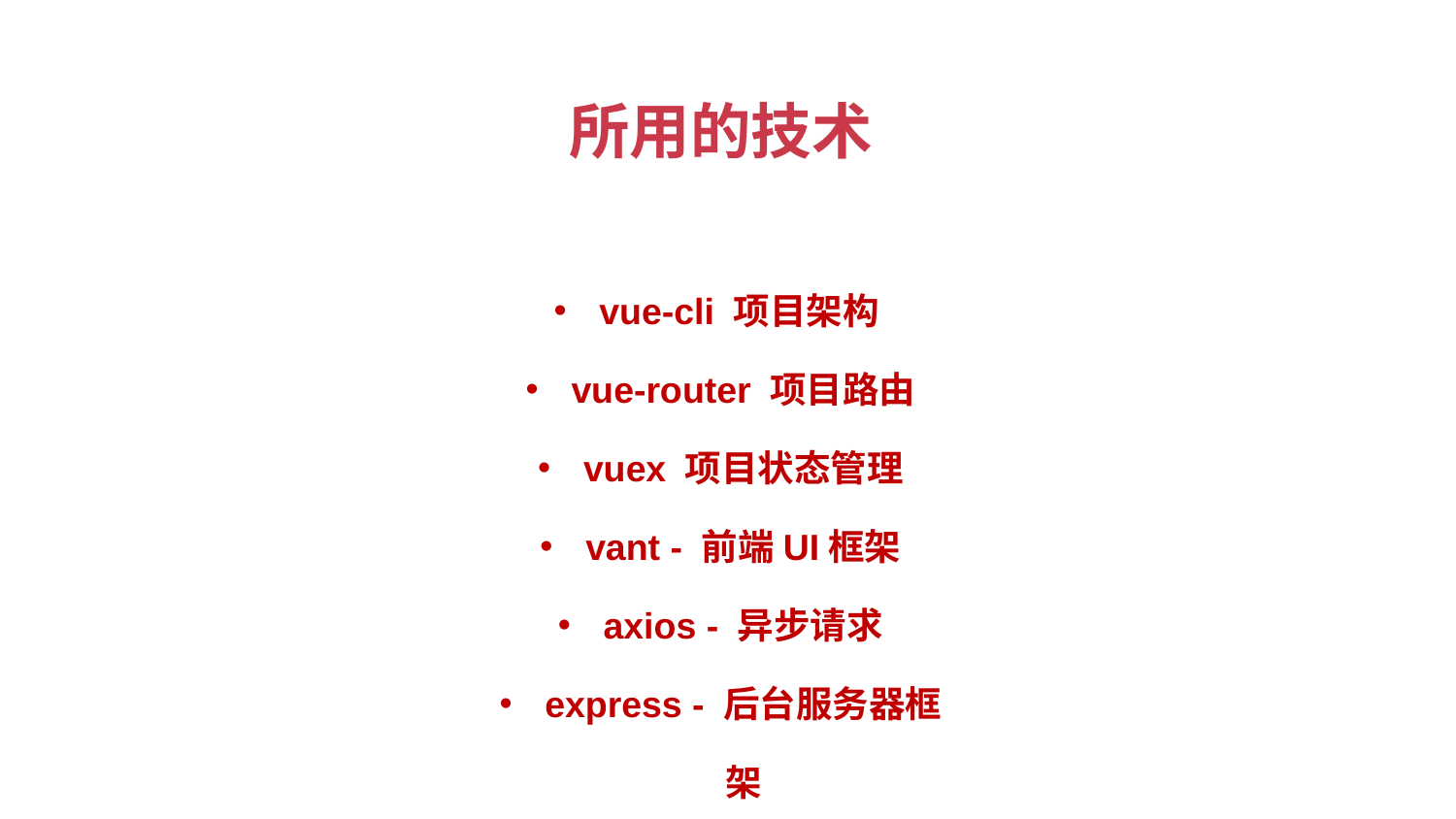

所用的技术

vue-cli 项目架构
vue-router 项目路由
vuex 项目状态管理
vant - 前端UI框架
axios - 异步请求
express - 后台服务器框架